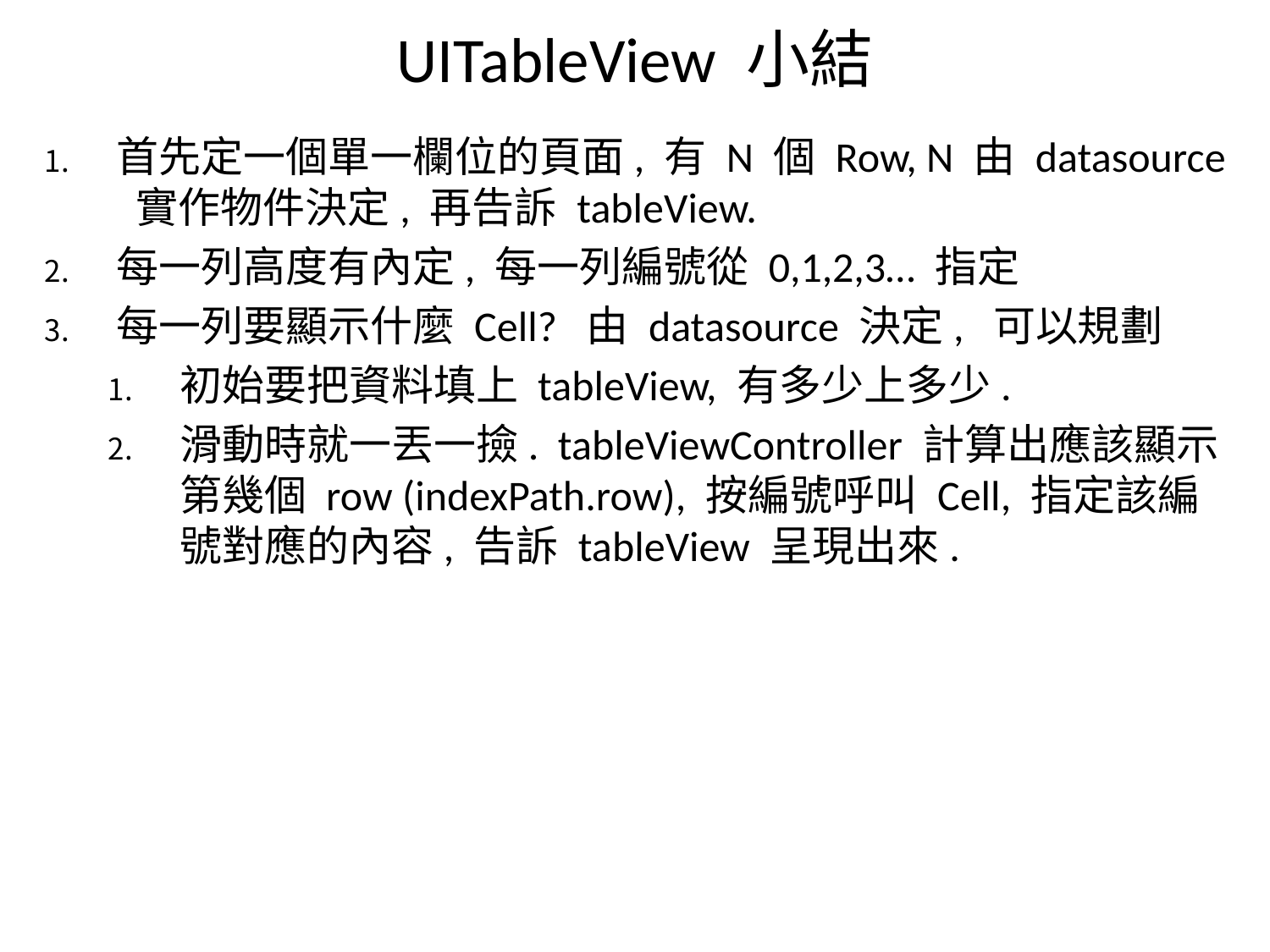

# UITableView 小結
首先定一個單一欄位的頁面, 有 N 個 Row, N 由 datasource  實作物件決定, 再告訴 tableView.
每一列高度有內定, 每一列編號從 0,1,2,3… 指定
每一列要顯示什麼 Cell?  由 datasource 決定,  可以規劃
初始要把資料填上 tableView, 有多少上多少.
滑動時就一丟一撿.  tableViewController 計算出應該顯示第幾個 row (indexPath.row), 按編號呼叫 Cell, 指定該編號對應的內容, 告訴 tableView 呈現出來.